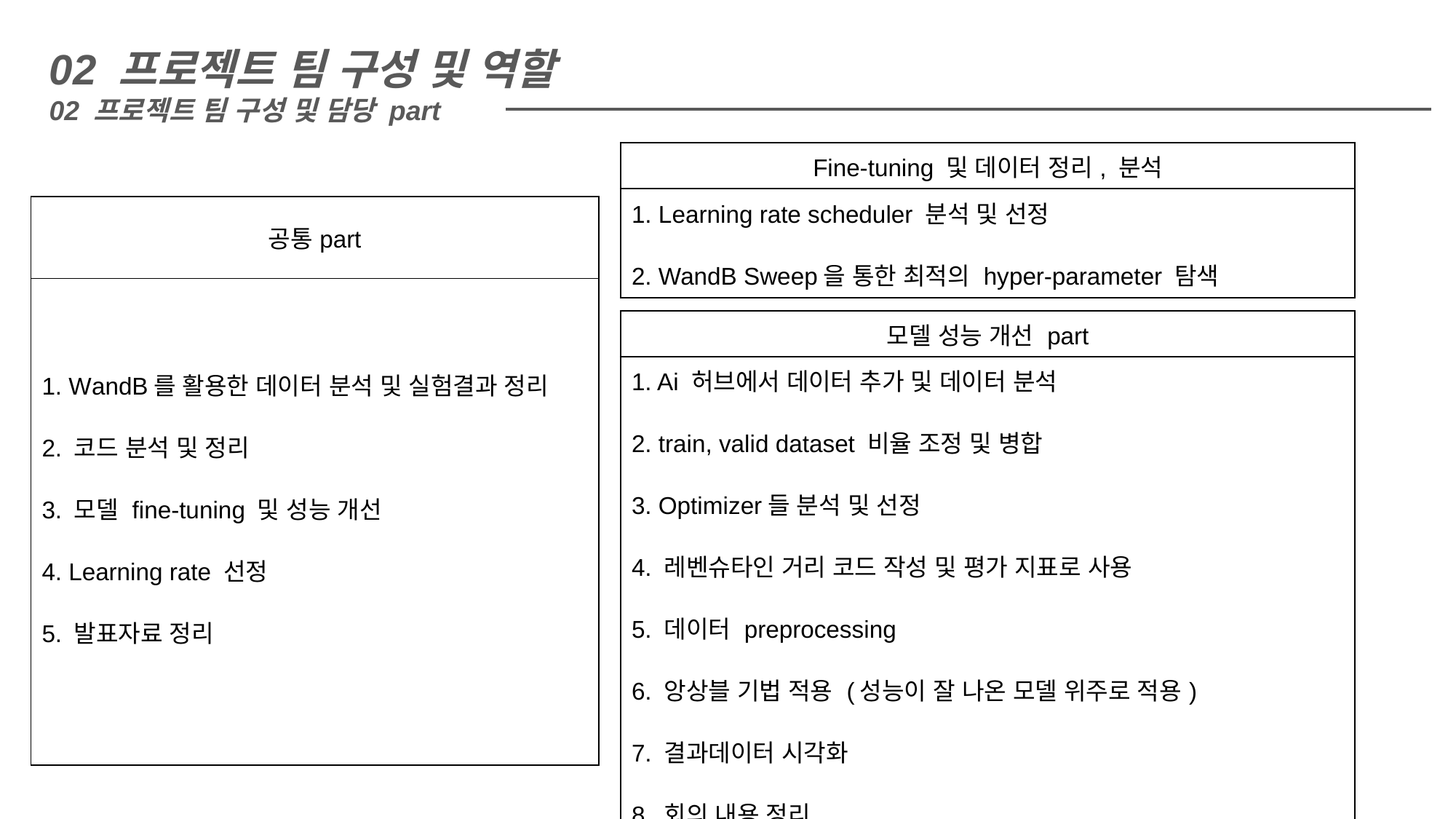

02 프로젝트 팀 구성 및 역할
02 프로젝트 팀 구성 및 담당 part
| Fine-tuning 및 데이터 정리, 분석 |
| --- |
| 1. Learning rate scheduler 분석 및 선정 2. WandB Sweep을 통한 최적의 hyper-parameter 탐색 |
| 공통part |
| --- |
| 1. WandB를 활용한 데이터 분석 및 실험결과 정리 2. 코드 분석 및 정리 3. 모델 fine-tuning 및 성능 개선 4. Learning rate 선정 5. 발표자료 정리 |
| 모델 성능 개선 part |
| --- |
| 1. Ai 허브에서 데이터 추가 및 데이터 분석 2. train, valid dataset 비율 조정 및 병합 3. Optimizer들 분석 및 선정 4. 레벤슈타인 거리 코드 작성 및 평가 지표로 사용 5. 데이터 preprocessing 6. 앙상블 기법 적용 (성능이 잘 나온 모델 위주로 적용) 7. 결과데이터 시각화 8. 회의 내용 정리 |